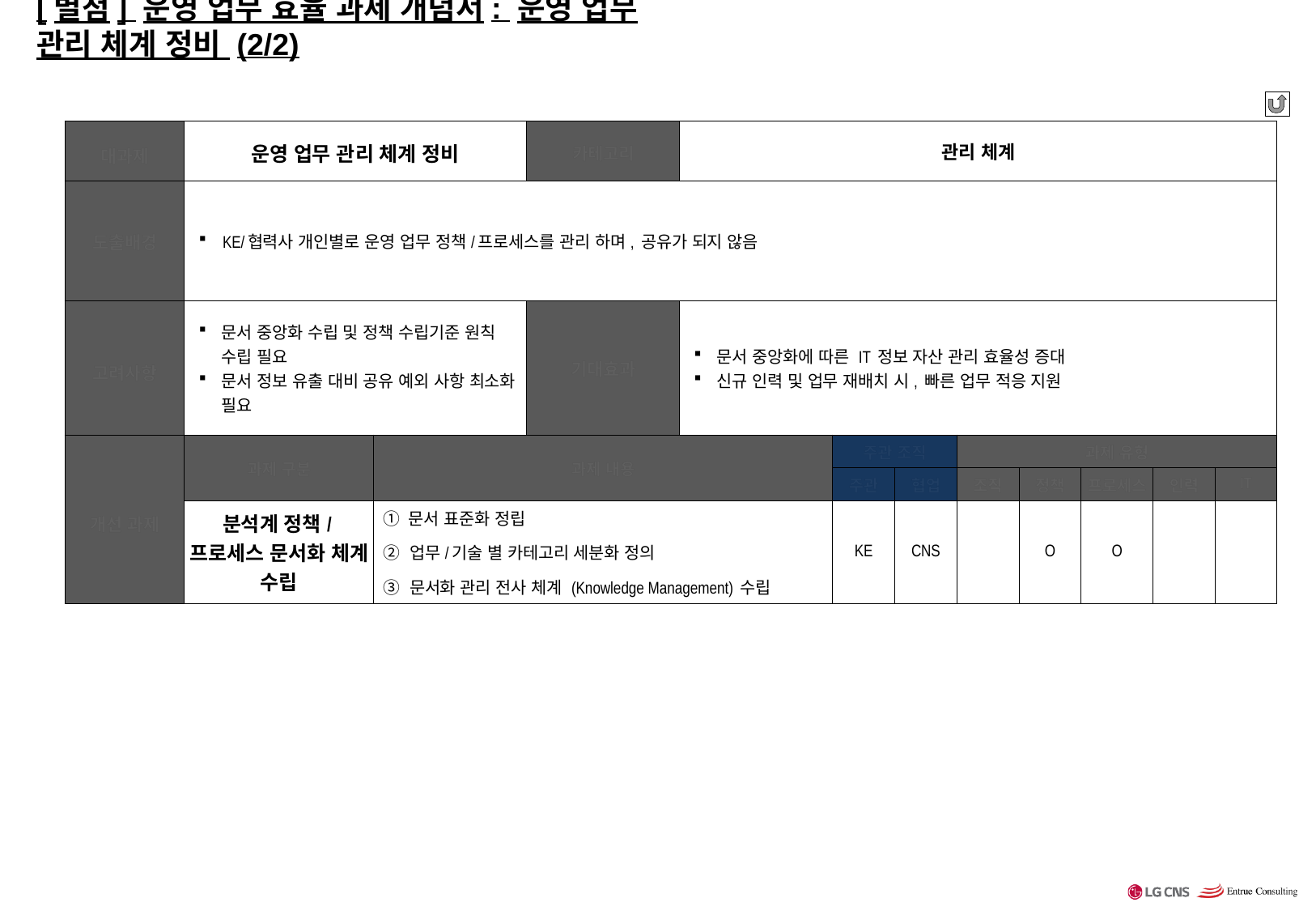

# [별첨] 운영 업무 효율 과제 개념서: 운영 업무 관리 체계 정비 (2/2)

| 대과제 | 운영 업무 관리 체계 정비 |  | 카테고리 | 관리 체계 |  |  |  |  |  |  |  |
| --- | --- | --- | --- | --- | --- | --- | --- | --- | --- | --- | --- |
| 도출배경 | KE/협력사 개인별로 운영 업무 정책/프로세스를 관리 하며, 공유가 되지 않음 |  |  |  |  |  |  |  |  |  |  |
| 고려사항 | 문서 중앙화 수립 및 정책 수립기준 원칙 수립 필요 문서 정보 유출 대비 공유 예외 사항 최소화 필요 |  | 기대효과 | 문서 중앙화에 따른 IT 정보 자산 관리 효율성 증대 신규 인력 및 업무 재배치 시, 빠른 업무 적응 지원 |  |  |  |  |  |  |  |
| 개선 과제 | 과제 구분 | 과제 내용 |  |  | 주관 조직 |  | 과제 유형 |  |  |  |  |
| 개선 과제 | 과제 구분 | 과제 내용 |  |  | 주관 | 협업 | 조직 | 정책 | 프로세스 | 인력 | IT |
|  | 분석계 정책/프로세스 문서화 체계 수립 | ① 문서 표준화 정립 ② 업무/기술 별 카테고리 세분화 정의 ③ 문서화 관리 전사 체계 (Knowledge Management) 수립 |  |  | KE | CNS |  | O | O |  |  |